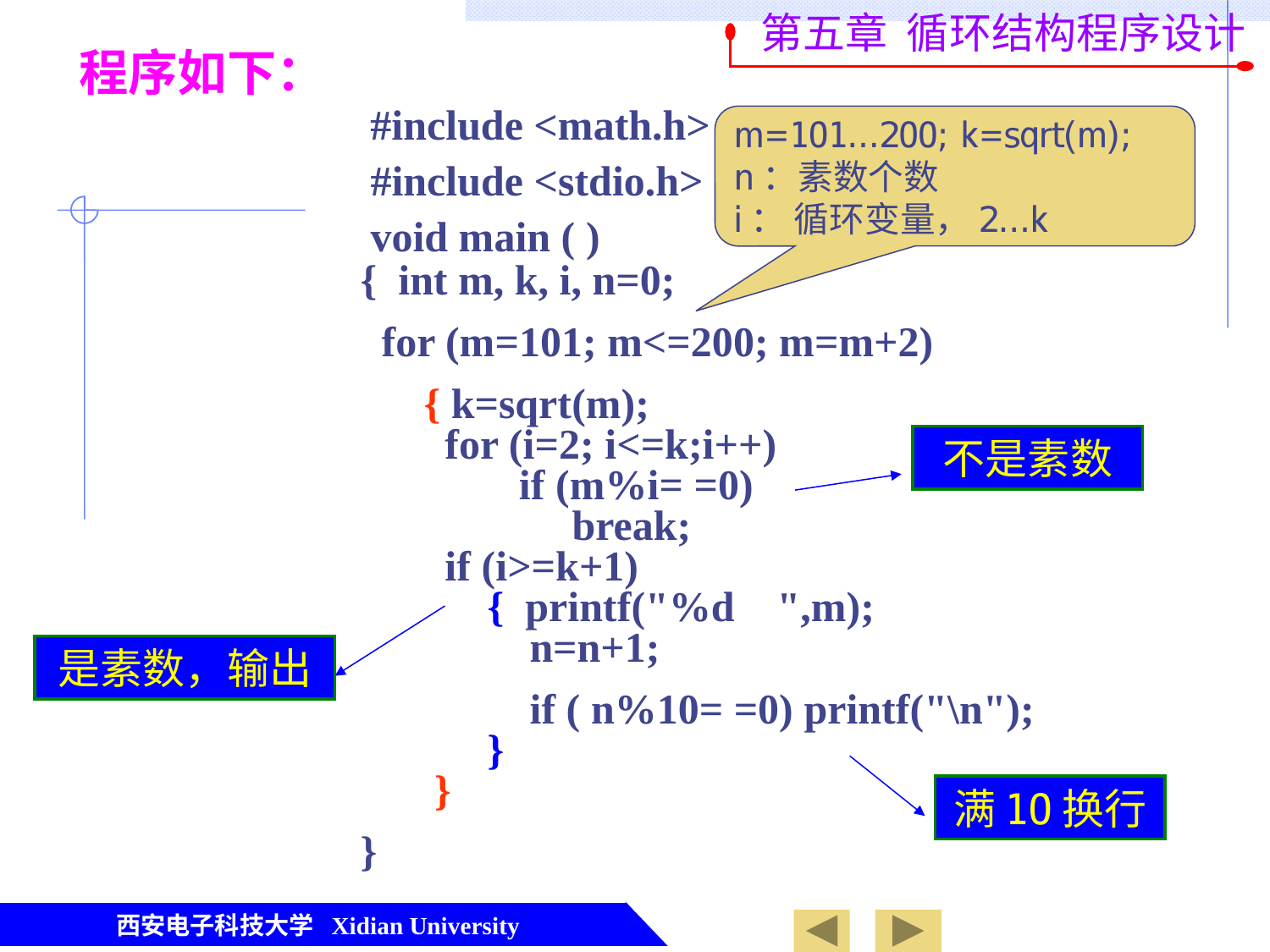

第五章  循环结构程序设计

程序如下：
     #include <math.h>
     #include <stdio.h>
     void main ( )
m=101...200; k=sqrt(m);
n：素数个数
i： 循环变量，2...k
     {  int m, k, i, n=0;
       for (m=101; m<=200; m=m+2)
           { k=sqrt(m);
             for (i=2; i<=k;i++)
	        if (m%i= =0)
		 break;
             if (i>=k+1)
	     {  printf("%d    ",m);
	         n=n+1;
                     if ( n%10= =0) printf("\n");
	     }
            }
     }
不是素数

是素数，输出

满10换行